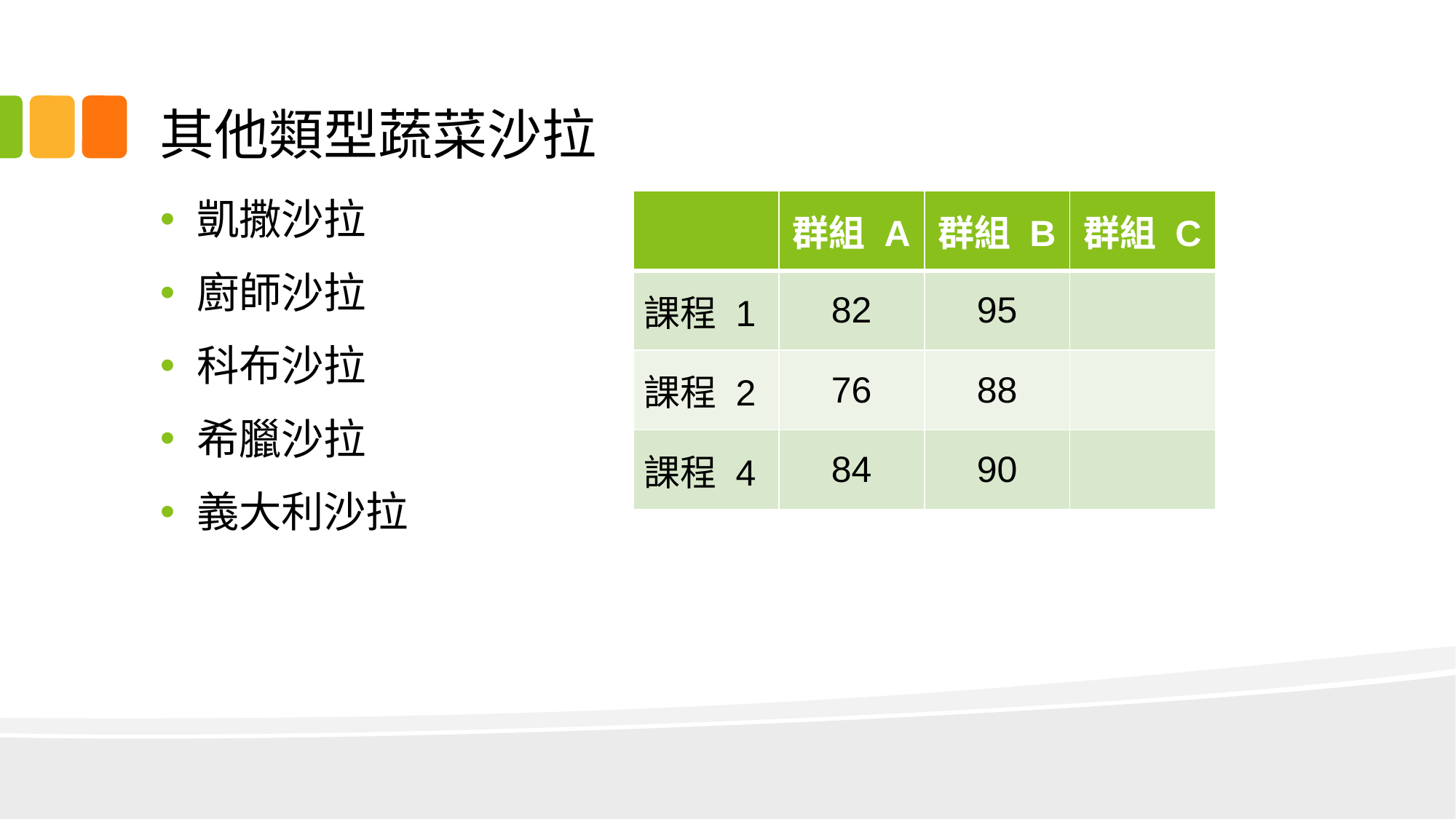

# 其他類型蔬菜沙拉
凱撒沙拉
廚師沙拉
科布沙拉
希臘沙拉
義大利沙拉
|  | 群組 A | 群組 B | 群組 C |
| --- | --- | --- | --- |
| 課程 1 | 82 | 95 |  |
| 課程 2 | 76 | 88 |  |
| 課程 4 | 84 | 90 |  |